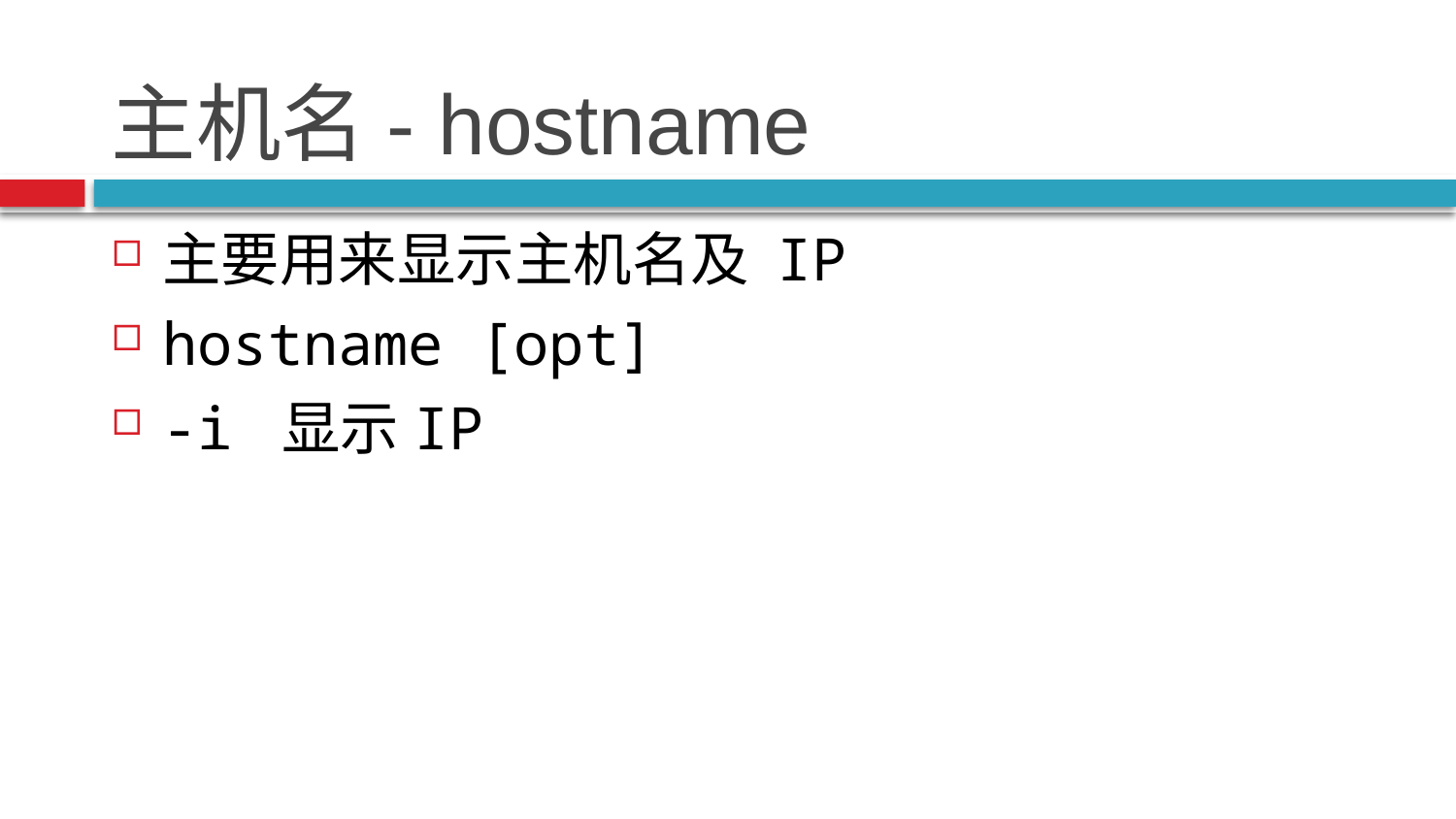

# 主机名- hostname
主要用来显示主机名及 IP
hostname [opt]
-i 显示IP